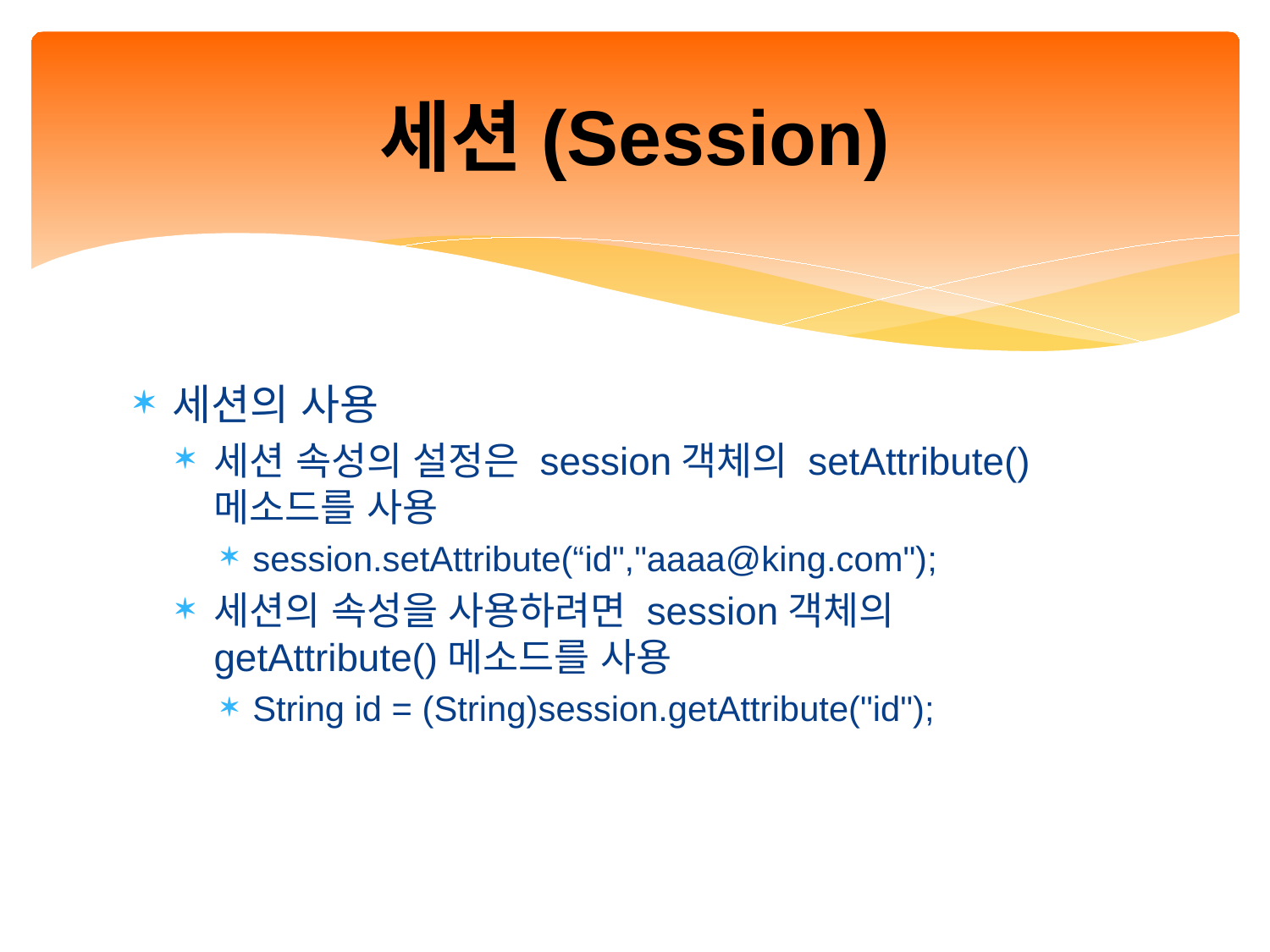

# 세션(Session)
세션의 사용
세션 속성의 설정은 session객체의 setAttribute()메소드를 사용
session.setAttribute(“id","aaaa@king.com");
세션의 속성을 사용하려면 session객체의 getAttribute()메소드를 사용
String id = (String)session.getAttribute("id");